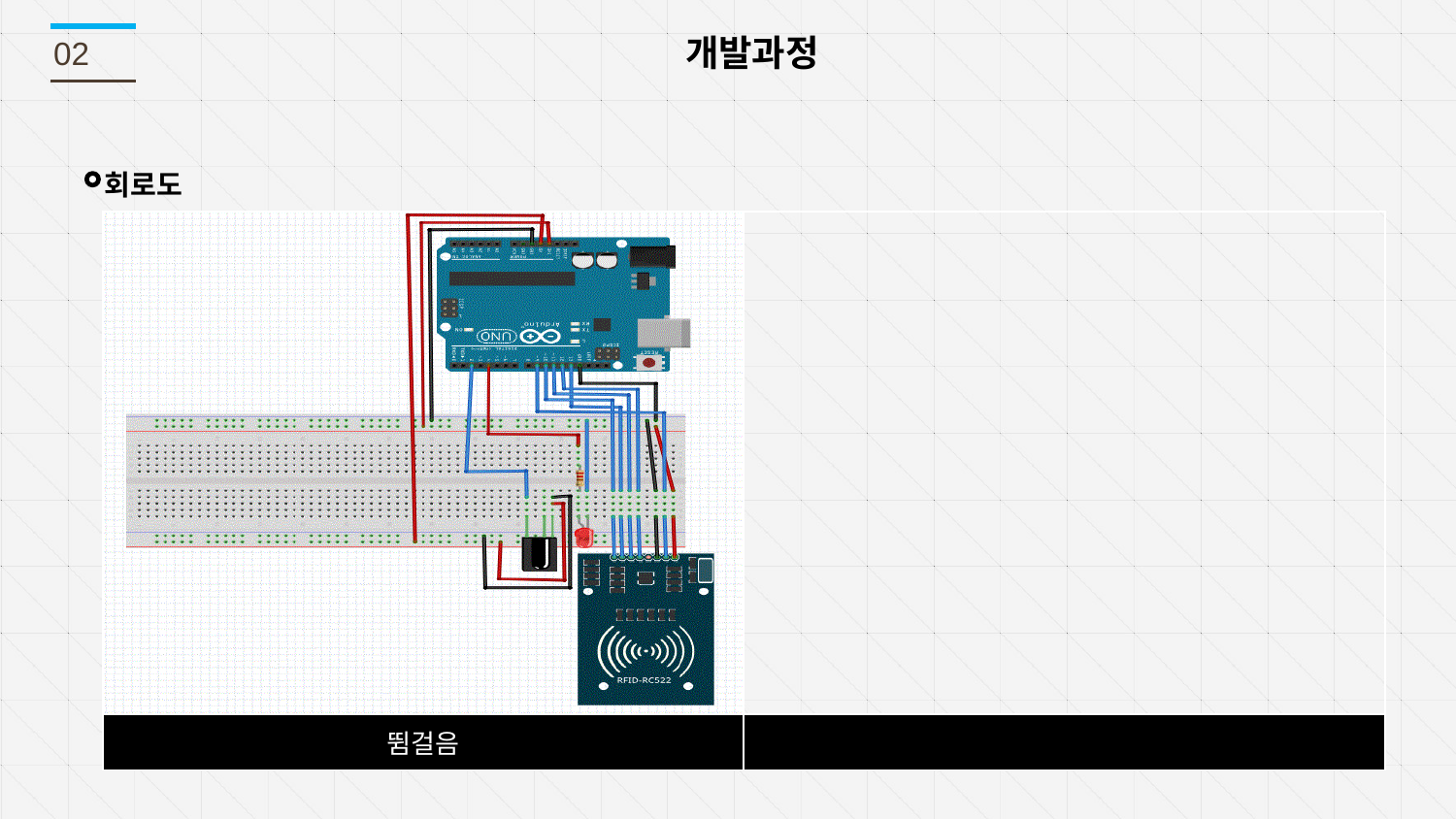

개발과정
02
회로도

|  |  |
| --- | --- |
| 뜀걸음 |  |